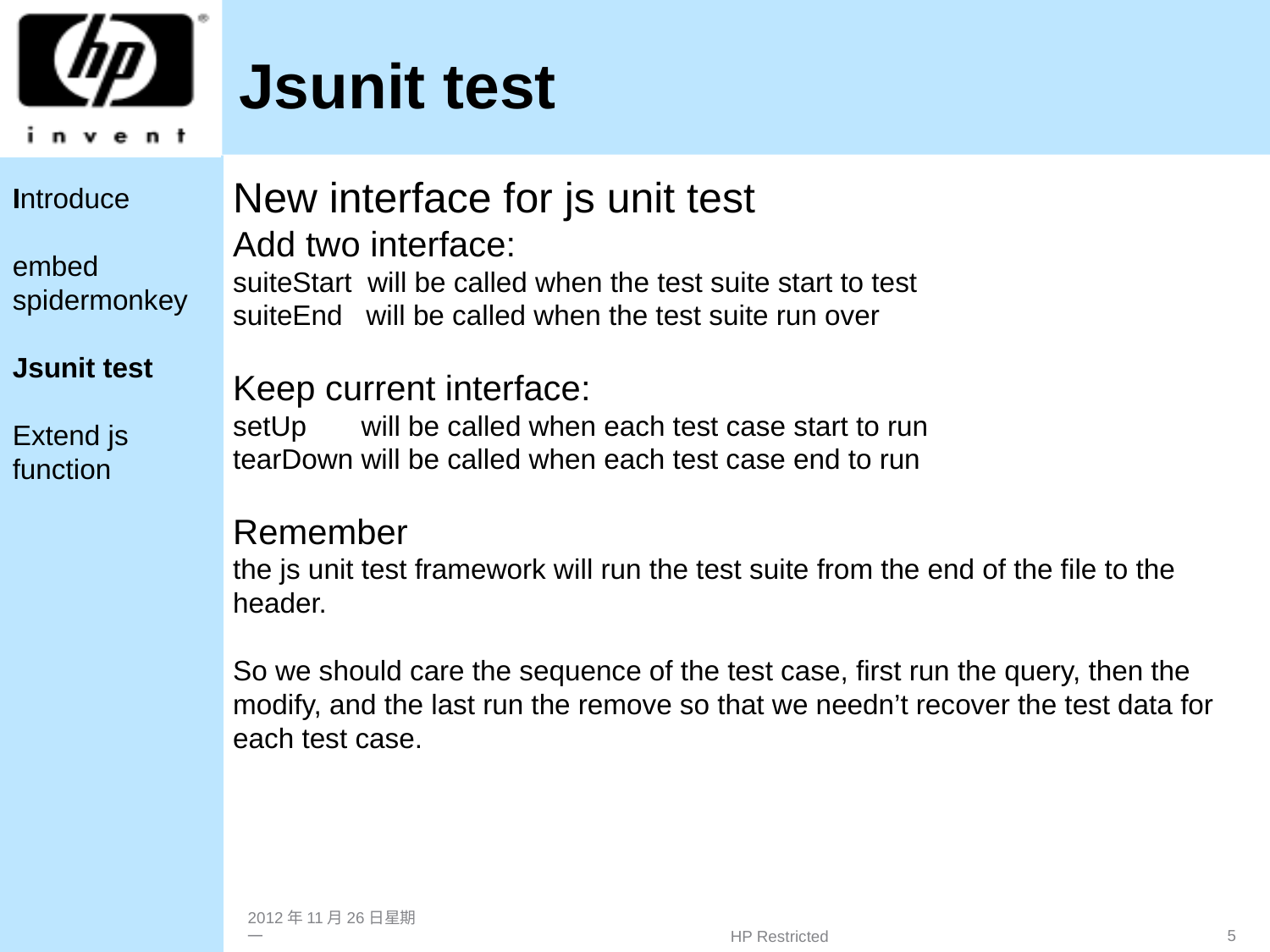

# Jsunit test
New interface for js unit test
Add two interface:
suiteStart  will be called when the test suite start to test
suiteEnd   will be called when the test suite run over

Keep current interface:
setUp       will be called when each test case start to run
tearDown will be called when each test case end to run

Remember
the js unit test framework will run the test suite from the end of the file to the header.

So we should care the sequence of the test case, first run the query, then the modify, and the last run the remove so that we needn’t recover the test data for each test case.

Introduce

embed spidermonkey

Jsunit test

Extend js function
5
2012年11月26日星期一
HP Restricted